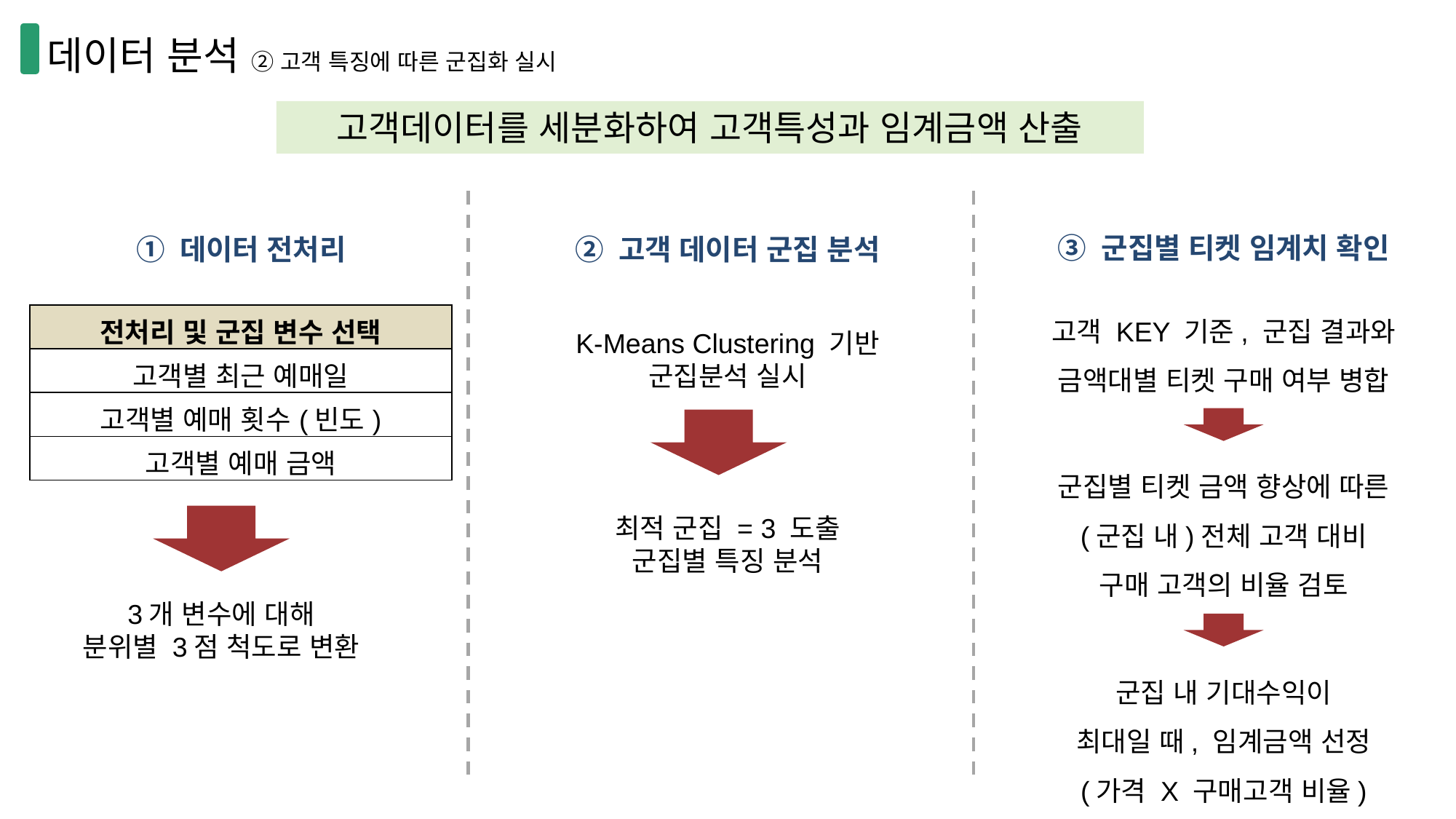

데이터 분석 ② 고객 특징에 따른 군집화 실시

고객데이터를 세분화하여 고객특성과 임계금액 산출
③ 군집별 티켓 임계치 확인
② 고객 데이터 군집 분석
① 데이터 전처리
고객 KEY 기준, 군집 결과와
금액대별 티켓 구매 여부 병합
| 전처리 및 군집 변수 선택 |
| --- |
| 고객별 최근 예매일 |
| 고객별 예매 횟수(빈도) |
| 고객별 예매 금액 |
K-Means Clustering 기반
군집분석 실시

군집별 티켓 금액 향상에 따른
(군집 내)전체 고객 대비
구매 고객의 비율 검토

최적 군집 = 3 도출
군집별 특징 분석
3개 변수에 대해
분위별 3점 척도로 변환

군집 내 기대수익이
최대일 때, 임계금액 선정
(가격 X 구매고객 비율)